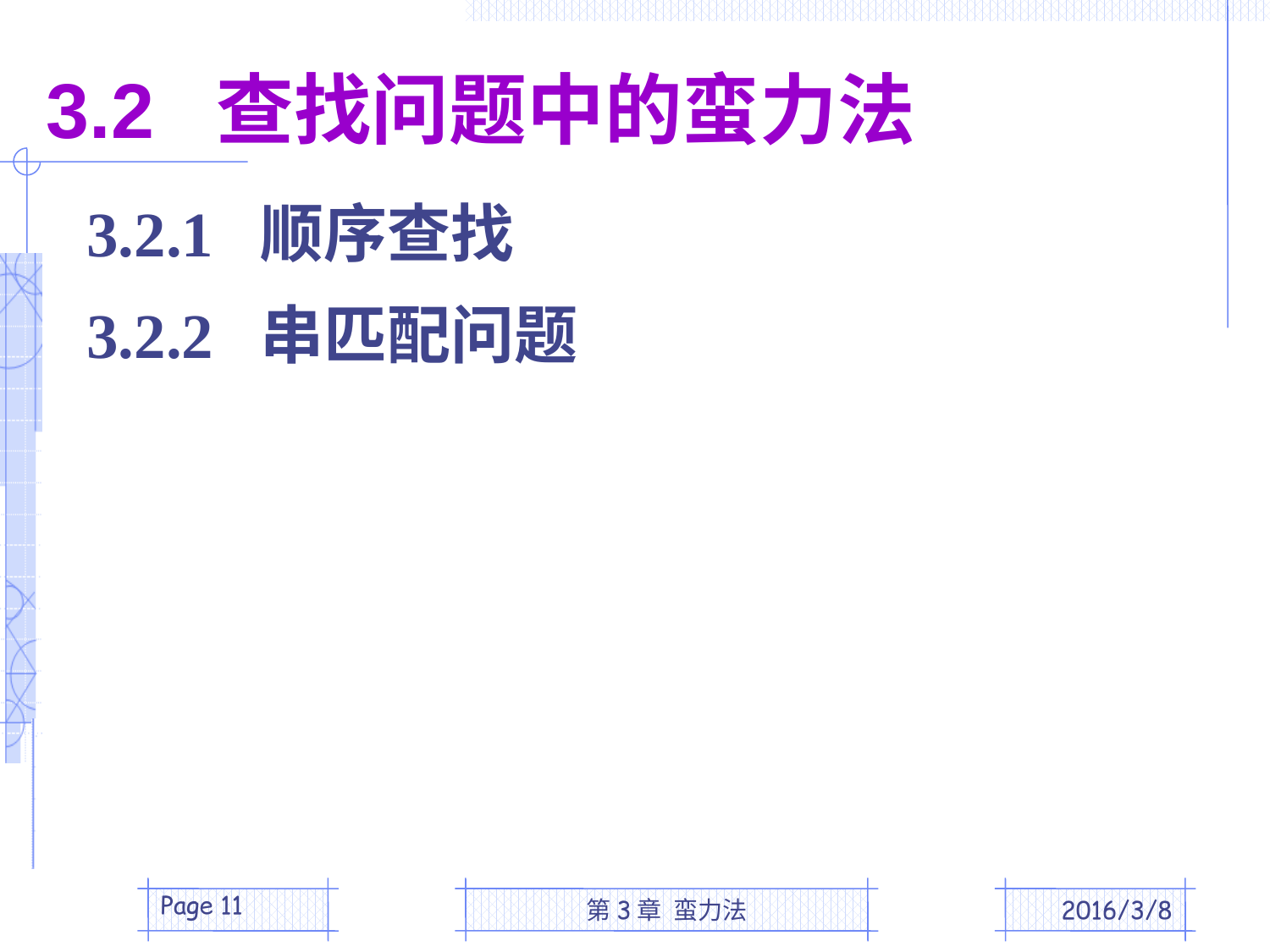

3.2  查找问题中的蛮力法
3.2.1  顺序查找
3.2.2  串匹配问题
Page 11
第3章  蛮力法
2016/3/8